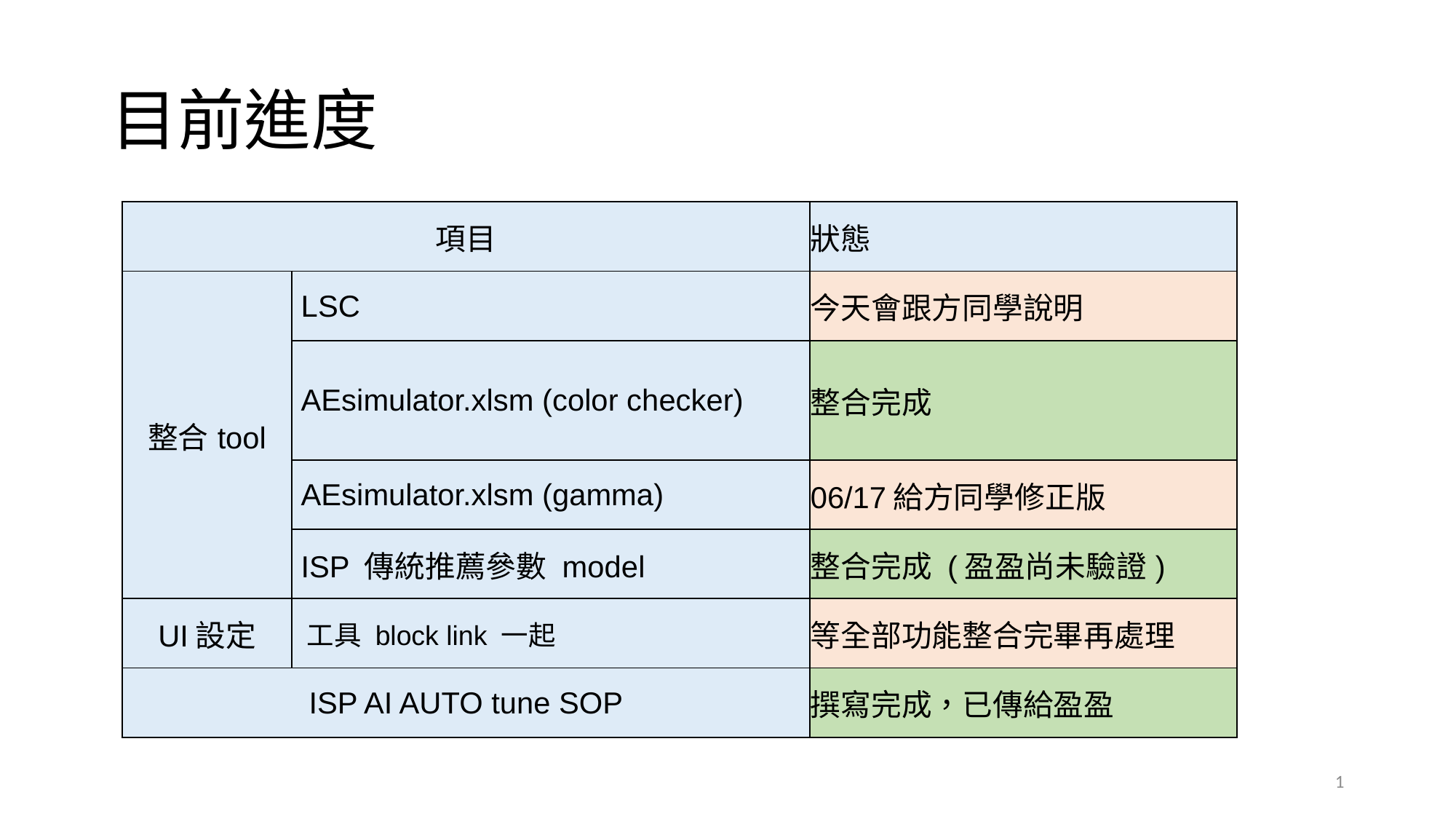

# 目前進度
| 項目 |  | 狀態 |
| --- | --- | --- |
| 整合tool | LSC | 今天會跟方同學說明 |
|  | AEsimulator.xlsm (color checker) | 整合完成 |
|  | AEsimulator.xlsm (gamma) | 06/17給方同學修正版 |
|  | ISP 傳統推薦參數 model | 整合完成 (盈盈尚未驗證) |
| UI設定 | 工具 block link 一起 | 等全部功能整合完畢再處理 |
| ISP AI AUTO tune SOP |  | 撰寫完成，已傳給盈盈 |
1